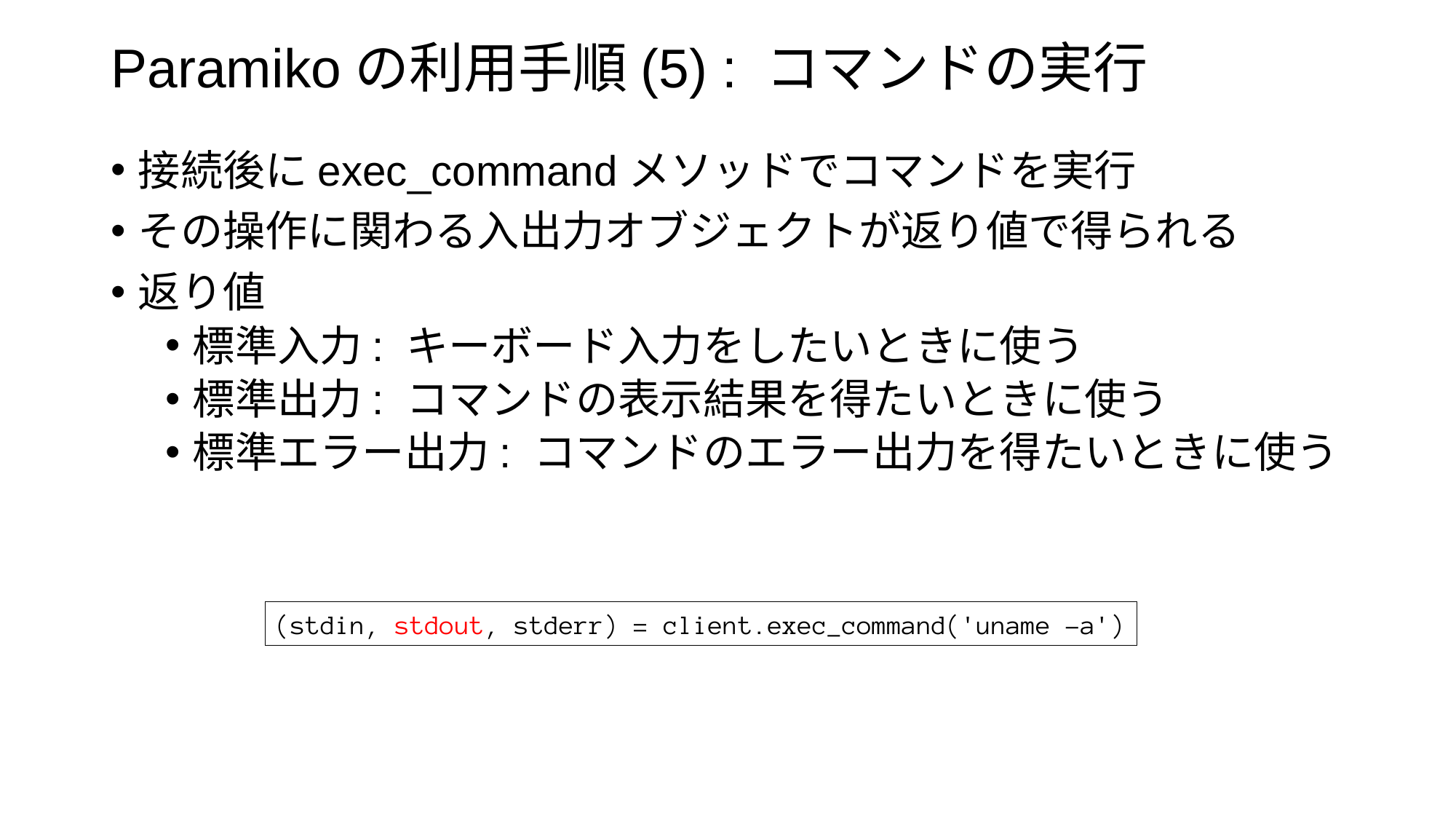

# Paramikoの利用手順(5) : コマンドの実行
接続後にexec_commandメソッドでコマンドを実行
その操作に関わる入出力オブジェクトが返り値で得られる
返り値
標準入力: キーボード入力をしたいときに使う
標準出力: コマンドの表示結果を得たいときに使う
標準エラー出力: コマンドのエラー出力を得たいときに使う
(stdin, stdout, stderr) = client.exec_command('uname -a')